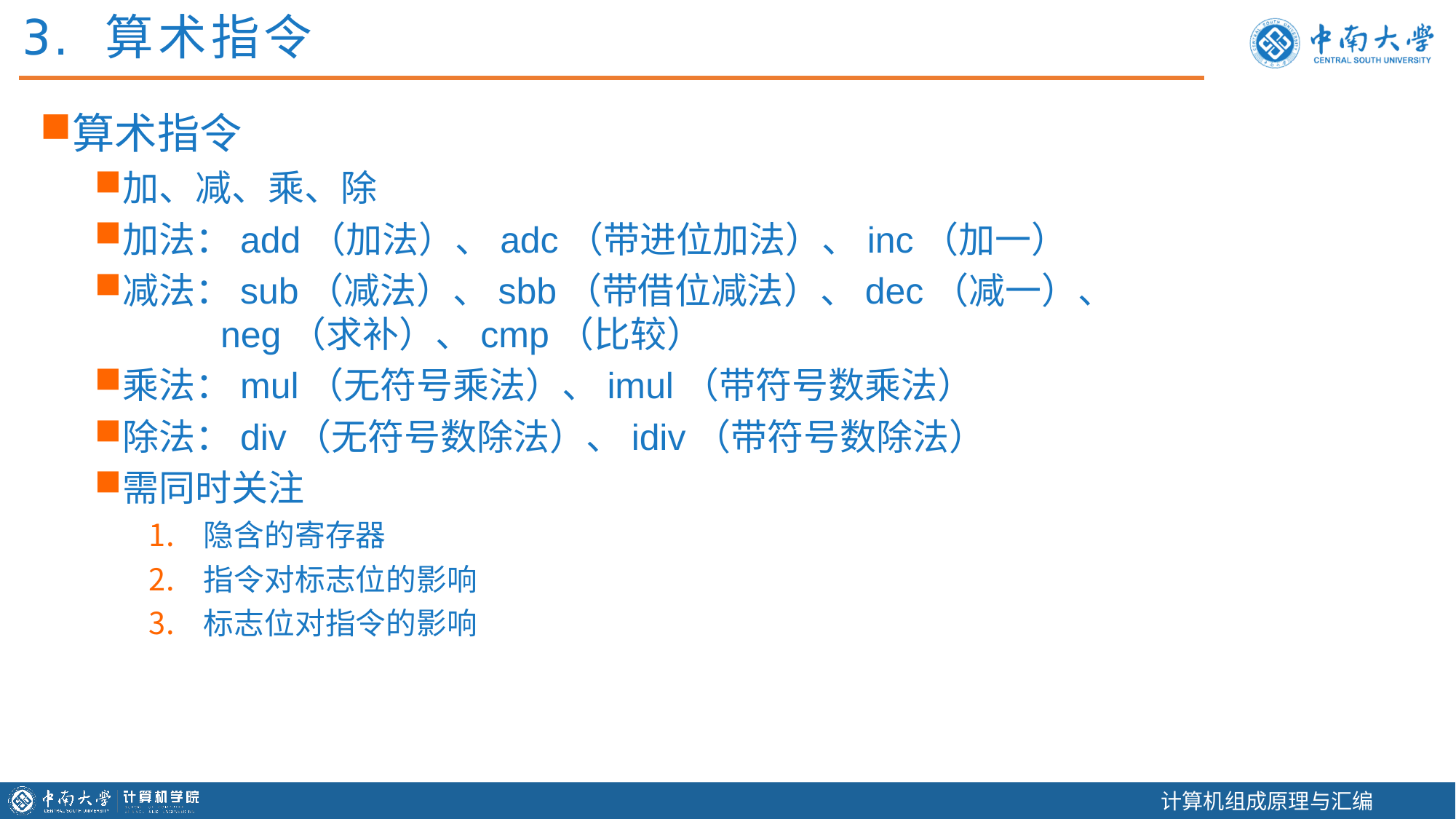

3. 算术指令
算术指令
加、减、乘、除
加法：add（加法）、adc（带进位加法）、inc（加一）
减法：sub（减法）、sbb（带借位减法）、dec（减一）、
           neg（求补）、cmp（比较）
乘法：mul（无符号乘法）、imul（带符号数乘法）
除法：div（无符号数除法）、idiv（带符号数除法）
需同时关注
隐含的寄存器
指令对标志位的影响
标志位对指令的影响
22